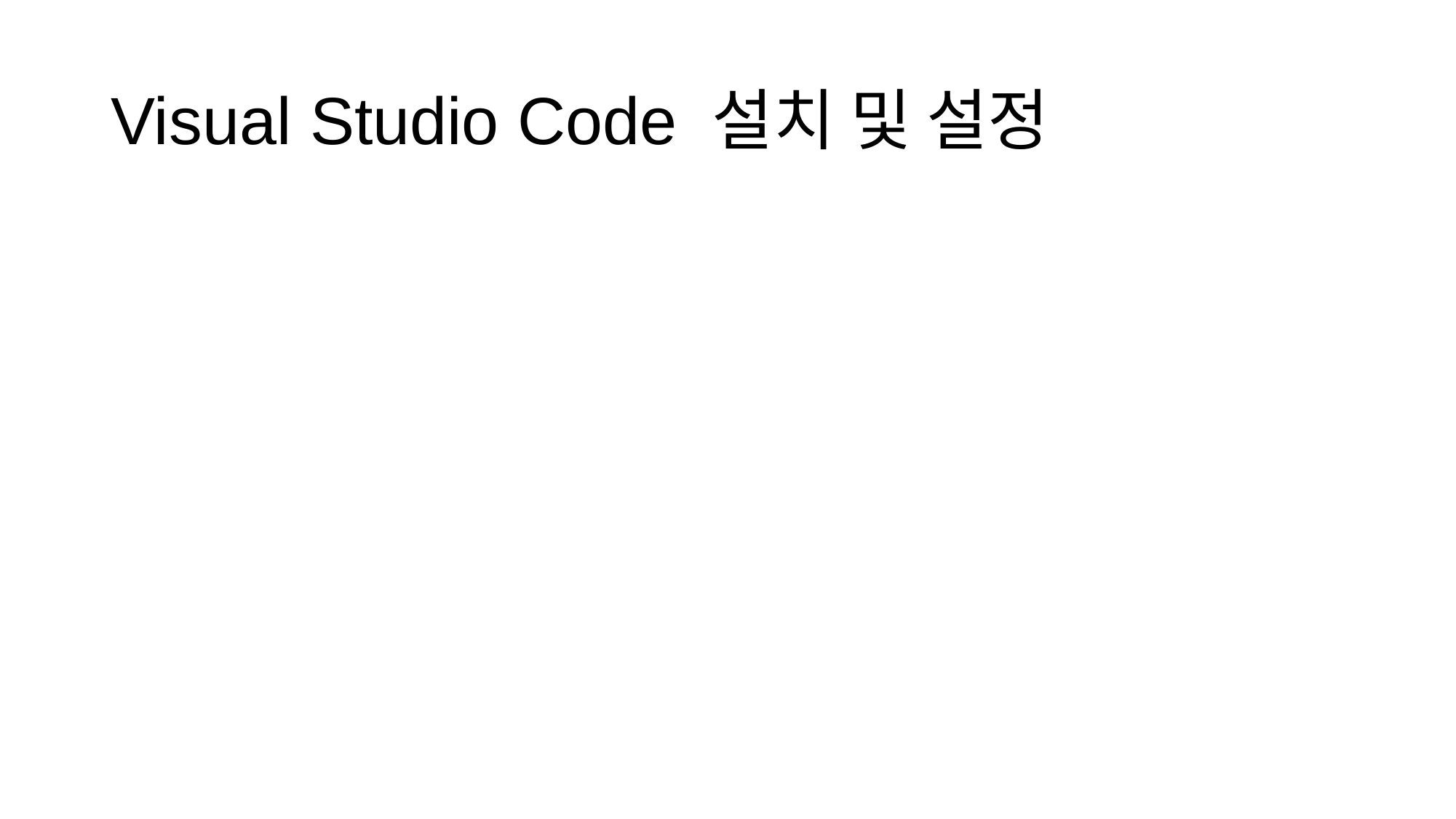

# Visual Studio Code 설치 및 설정